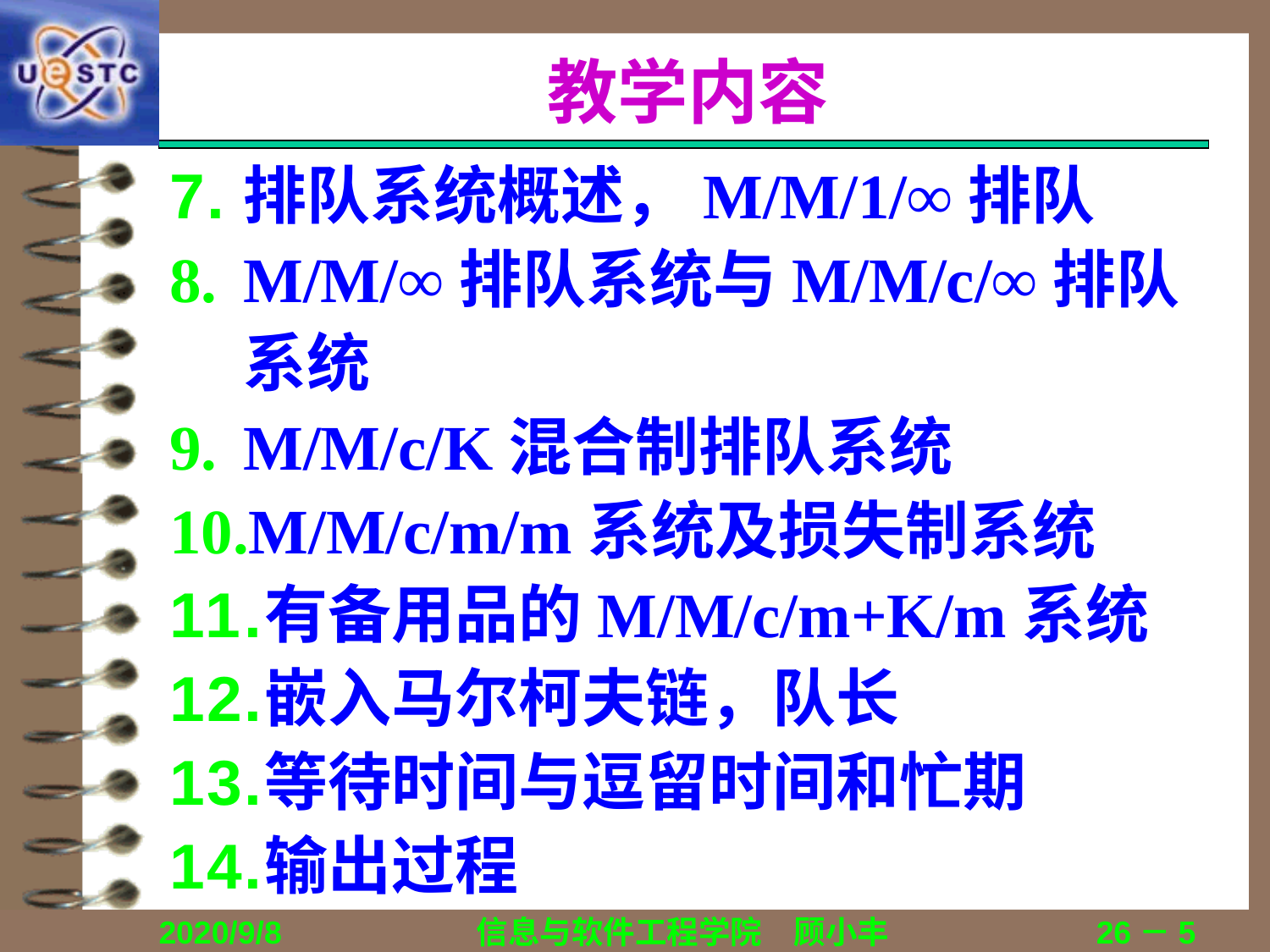

# 教学内容
排队系统概述，M/M/1/∞排队
M/M/∞排队系统与M/M/c/∞排队系统
M/M/c/K混合制排队系统
M/M/c/m/m系统及损失制系统
有备用品的M/M/c/m+K/m系统
嵌入马尔柯夫链，队长
等待时间与逗留时间和忙期
输出过程
2020/9/8
信息与软件工程学院　顾小丰
26－5